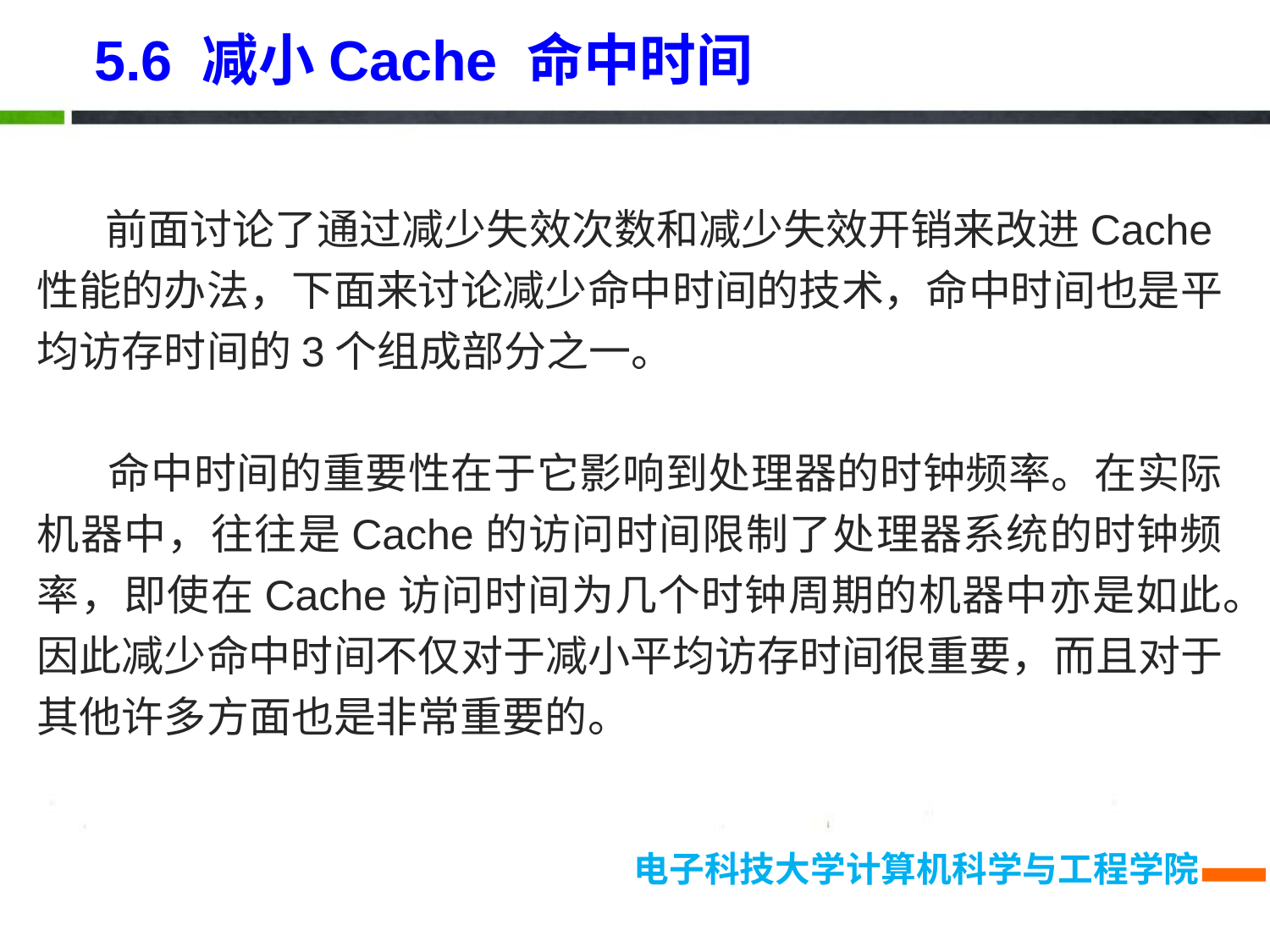

5.6 减小Cache 命中时间
      前面讨论了通过减少失效次数和减少失效开销来改进Cache性能的办法，下面来讨论减少命中时间的技术，命中时间也是平均访存时间的3个组成部分之一。

      命中时间的重要性在于它影响到处理器的时钟频率。在实际机器中，往往是Cache的访问时间限制了处理器系统的时钟频率，即使在Cache访问时间为几个时钟周期的机器中亦是如此。因此减少命中时间不仅对于减小平均访存时间很重要，而且对于其他许多方面也是非常重要的。
43